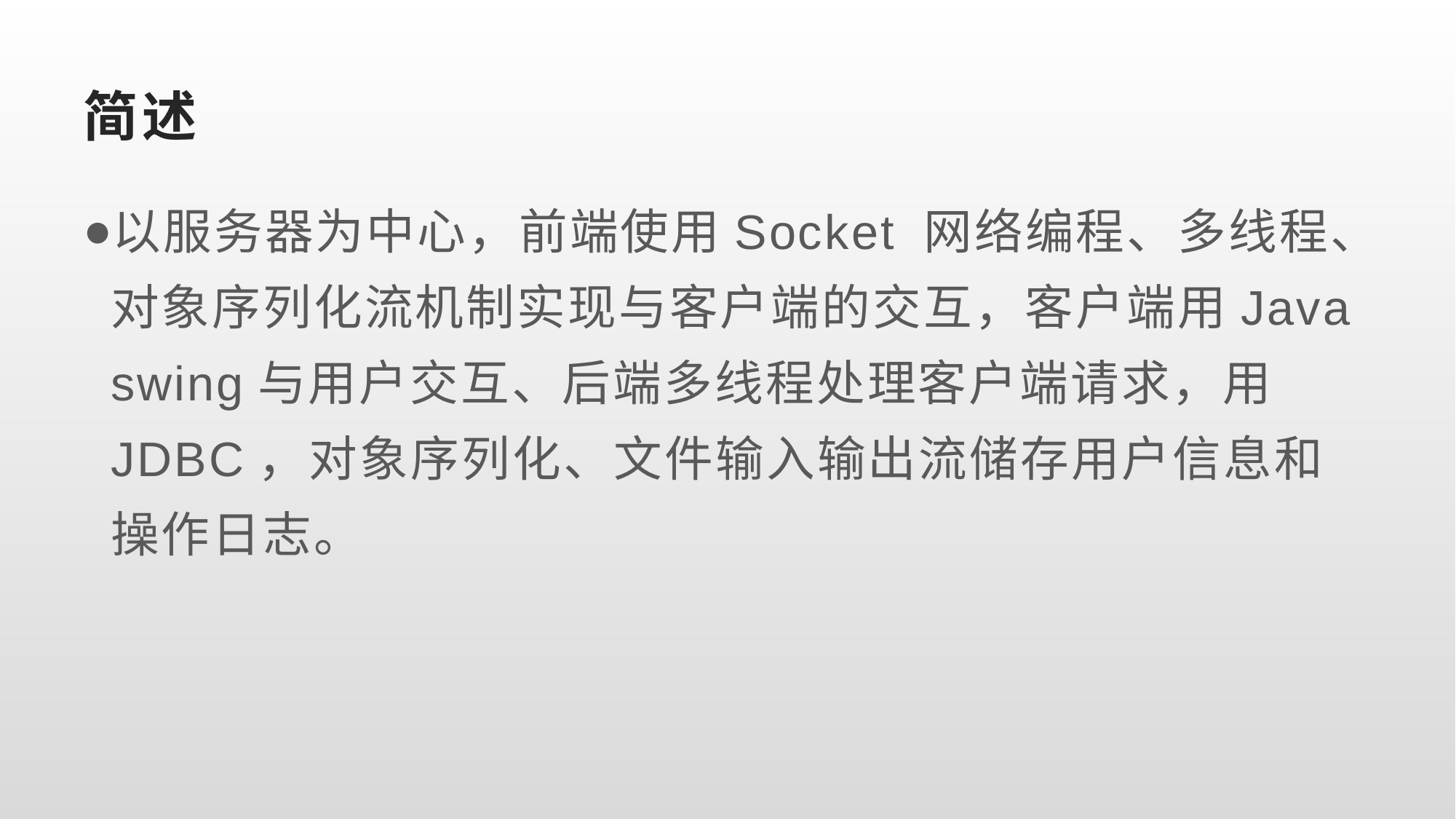

# 简述
以服务器为中心，前端使用Socket 网络编程、多线程、对象序列化流机制实现与客户端的交互，客户端用Java swing与用户交互、后端多线程处理客户端请求，用JDBC，对象序列化、文件输入输出流储存用户信息和操作日志。